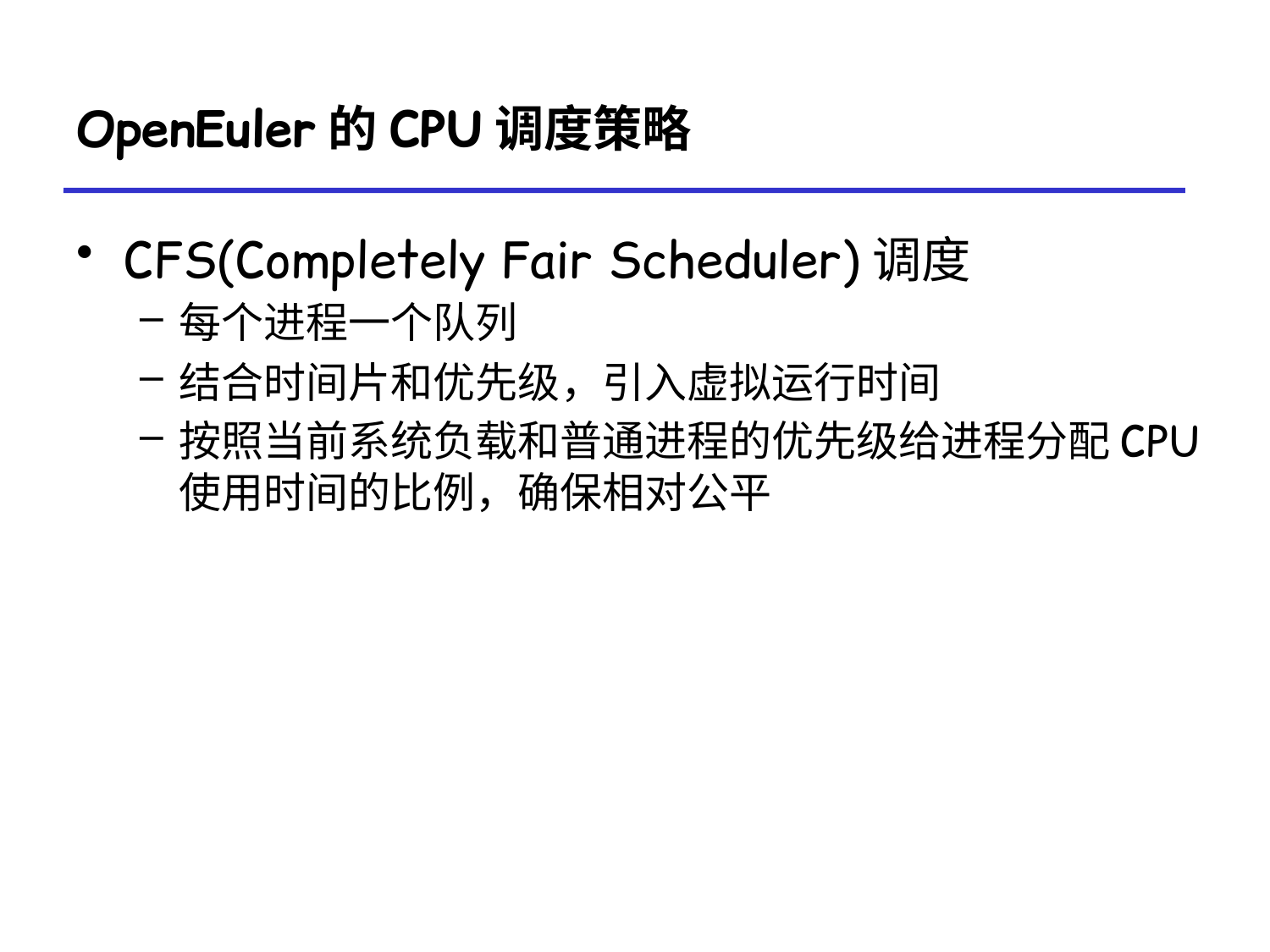

# OpenEuler的CPU调度策略
CFS(Completely Fair Scheduler)调度
每个进程一个队列
结合时间片和优先级，引入虚拟运行时间
按照当前系统负载和普通进程的优先级给进程分配CPU使用时间的比例，确保相对公平
65